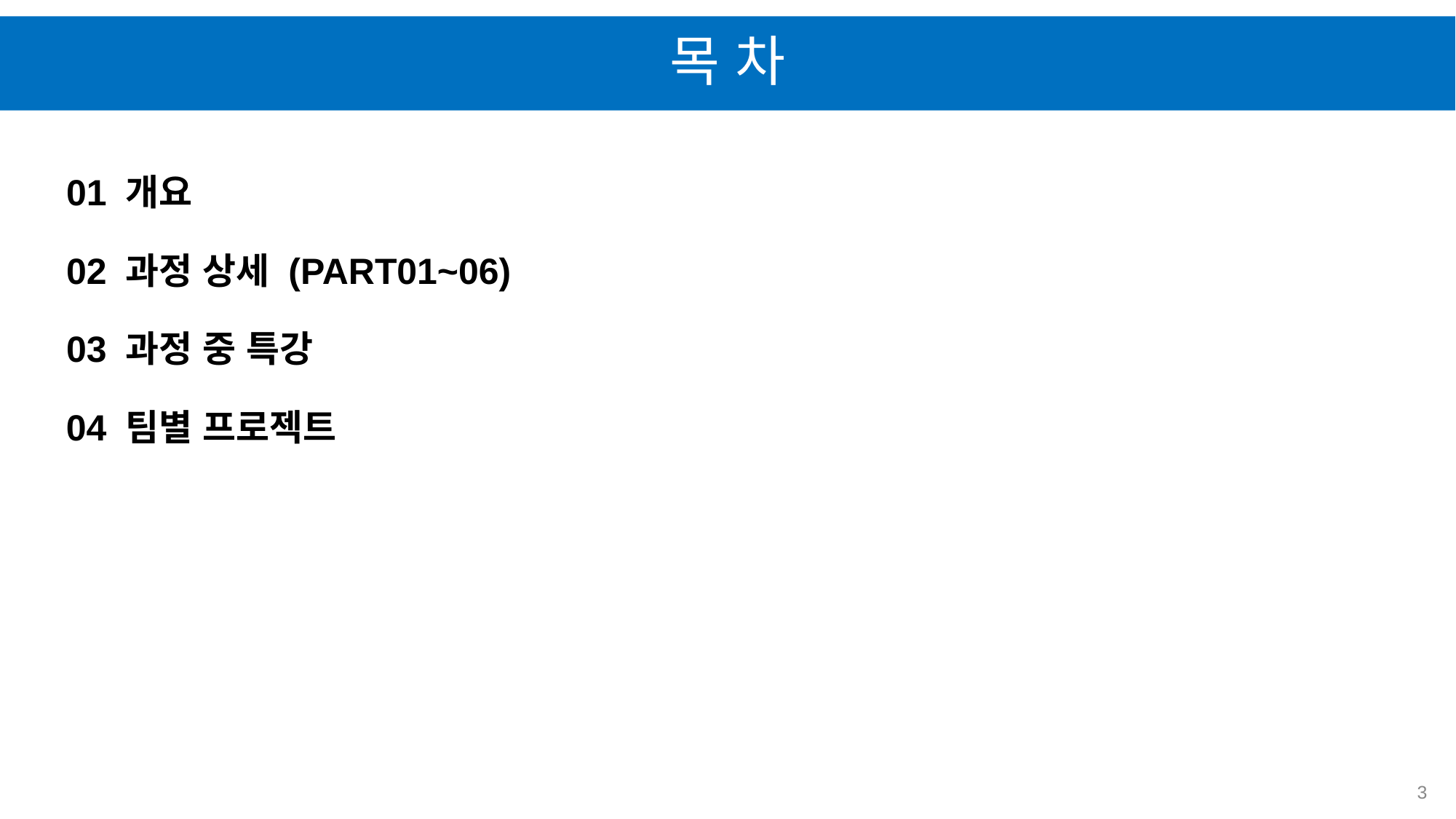

# 목 차
01 개요
02 과정 상세 (PART01~06)
03 과정 중 특강
04 팀별 프로젝트
3